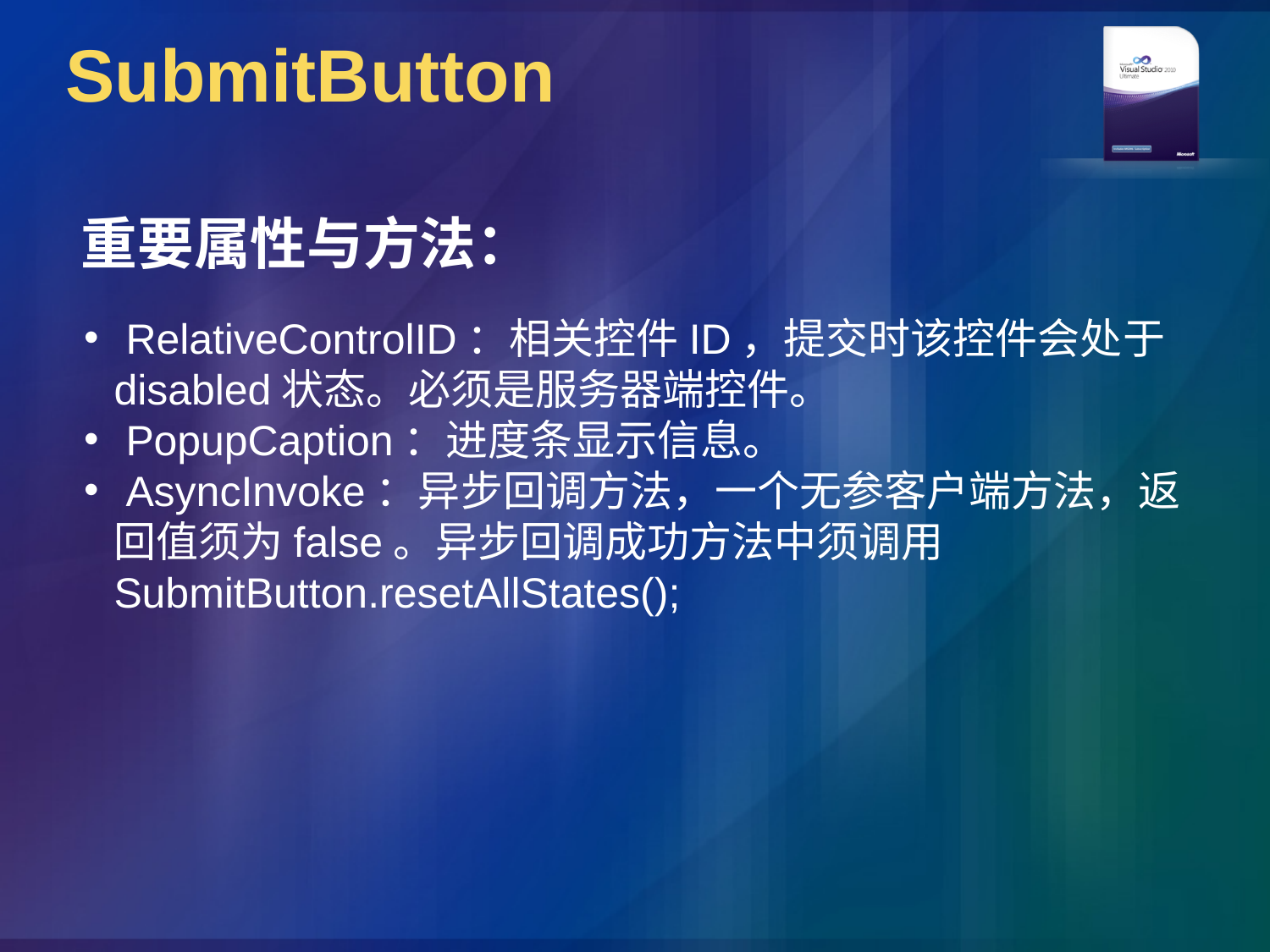

# SubmitButton
重要属性与方法：
 RelativeControlID：相关控件ID，提交时该控件会处于disabled状态。必须是服务器端控件。
 PopupCaption：进度条显示信息。
 AsyncInvoke：异步回调方法，一个无参客户端方法，返回值须为false。异步回调成功方法中须调用SubmitButton.resetAllStates();